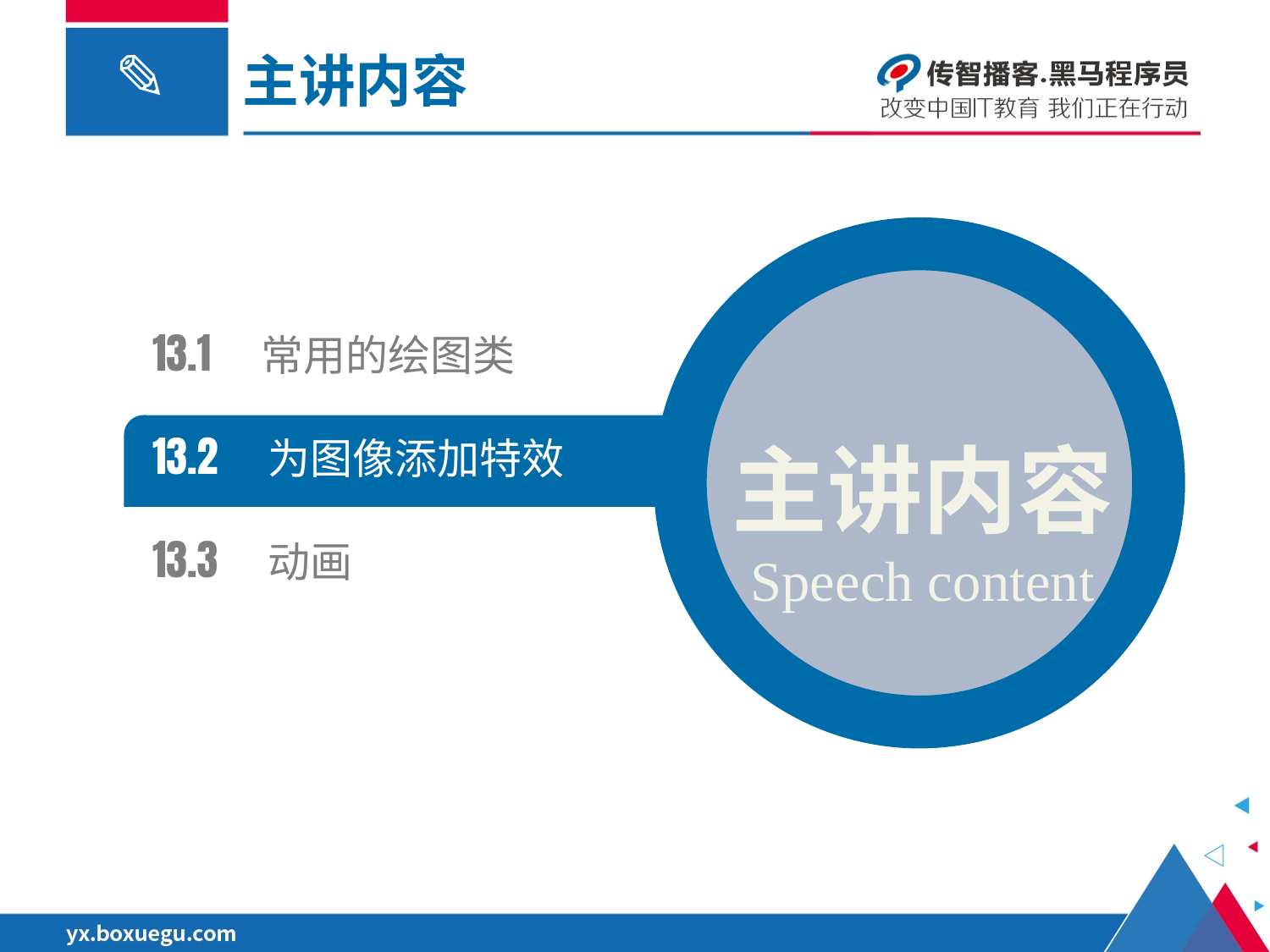

主讲内容

13.1    常用的绘图类
主讲内容
Speech content

13.2    为图像添加特效
13.3    动画